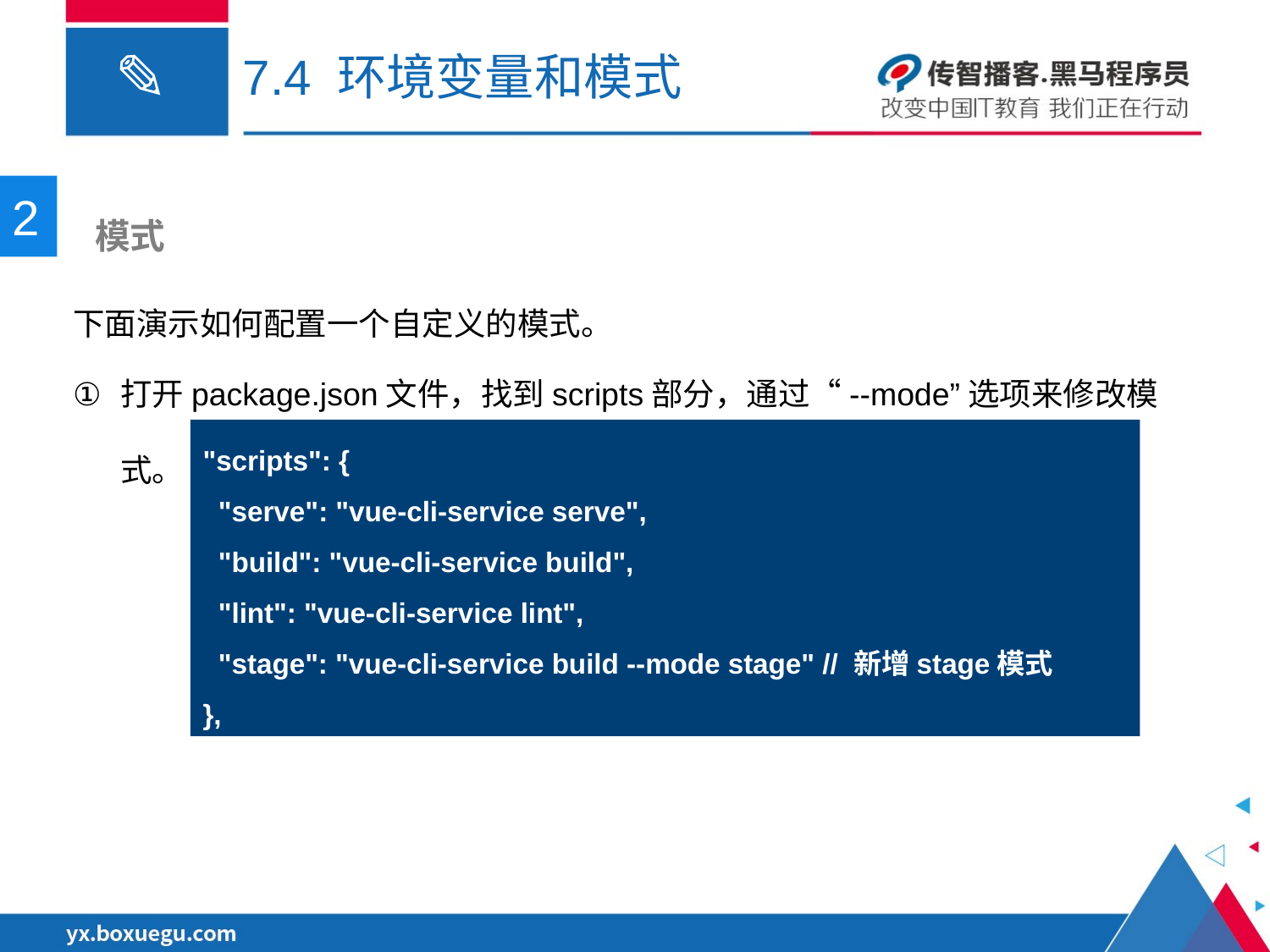

# 7.4 环境变量和模式

2
  模式
下面演示如何配置一个自定义的模式。
打开package.json文件，找到scripts部分，通过“--mode”选项来修改模式。
"scripts": {
  "serve": "vue-cli-service serve",
  "build": "vue-cli-service build",
  "lint": "vue-cli-service lint",
  "stage": "vue-cli-service build --mode stage" // 新增stage模式
},